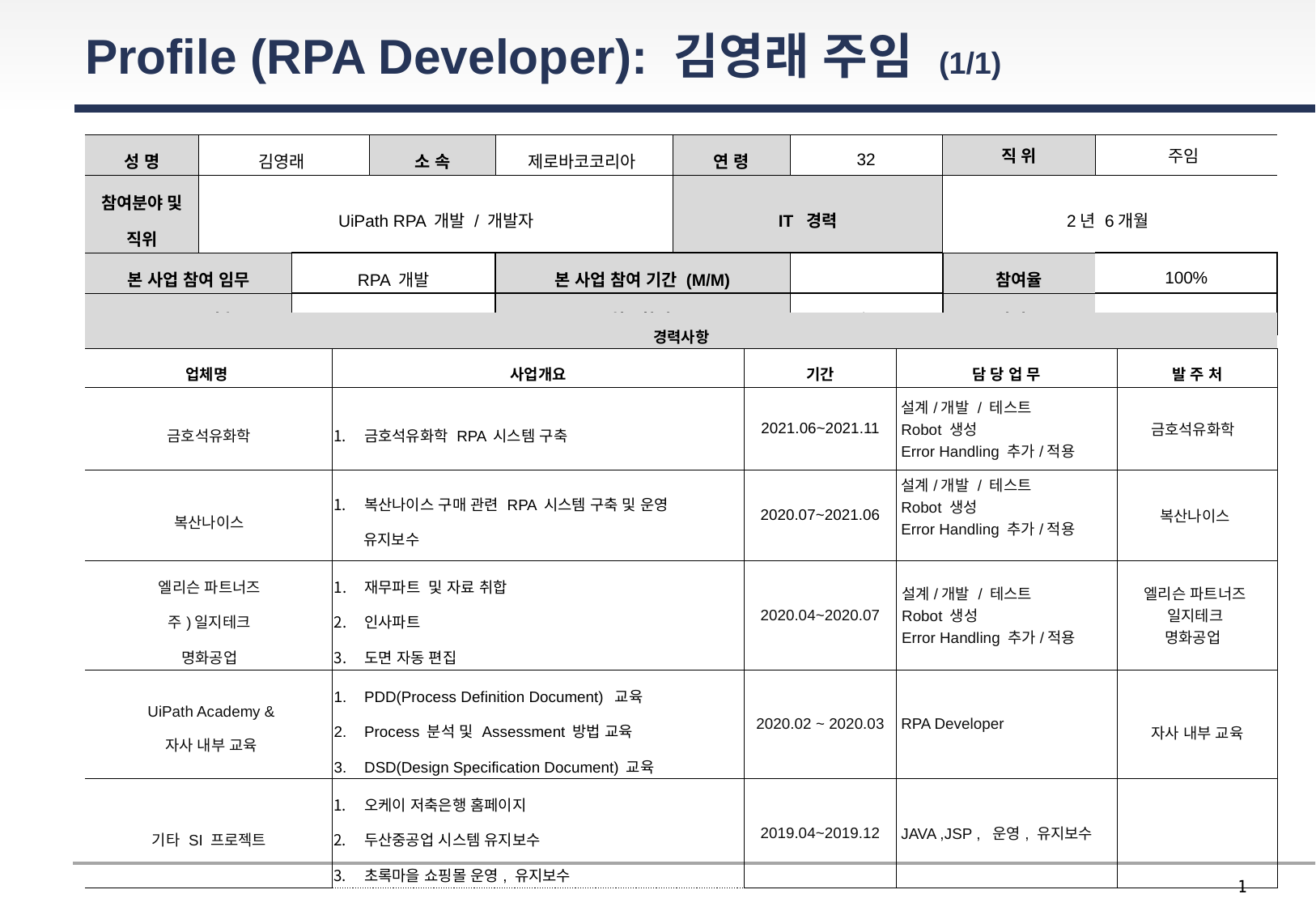

Profile (RPA Developer): 김영래 주임 (1/1)
| 성 명 | 김영래 |  | 소 속 | 제로바코코리아 | 연 령 | 32 | 직 위 | 주임 |
| --- | --- | --- | --- | --- | --- | --- | --- | --- |
| 참여분야 및 직위 | UiPath RPA 개발 / 개발자 |  |  |  | IT 경력 |  | 2년 6개월 |  |
| 본 사업 참여 임무 |  | RPA 개발 |  | 본 사업 참여 기간 (M/M) |  |  | 참여율 | 100% |
| UiPath RPA 기술 수준 |  | 초급 |  | 최종학력 |  | 대졸 | 자격증 |  |
| 경력사항 |  |  |  |  |
| --- | --- | --- | --- | --- |
| 업체명 | 사업개요 | 기간 | 담 당 업 무 | 발 주 처 |
| 금호석유화학 | 금호석유화학 RPA 시스템 구축 | 2021.06~2021.11 | 설계/개발 / 테스트 Robot 생성 Error Handling 추가/적용 | 금호석유화학 |
| 복산나이스 | 복산나이스 구매 관련 RPA 시스템 구축 및 운영 유지보수 | 2020.07~2021.06 | 설계/개발 / 테스트 Robot 생성 Error Handling 추가/적용 | 복산나이스 |
| 엘리슨 파트너즈 주)일지테크 명화공업 | 재무파트 및 자료 취합 인사파트 도면 자동 편집 | 2020.04~2020.07 | 설계/개발 / 테스트 Robot 생성 Error Handling 추가/적용 | 엘리슨 파트너즈 일지테크 명화공업 |
| UiPath Academy & 자사 내부 교육 | PDD(Process Definition Document) 교육 Process 분석 및 Assessment 방법 교육 DSD(Design Specification Document) 교육 | 2020.02 ~ 2020.03 | RPA Developer | 자사 내부 교육 |
| 기타 SI 프로젝트 | 오케이 저축은행 홈페이지 두산중공업 시스템 유지보수 초록마을 쇼핑몰 운영, 유지보수 | 2019.04~2019.12 | JAVA ,JSP , 운영, 유지보수 |  |